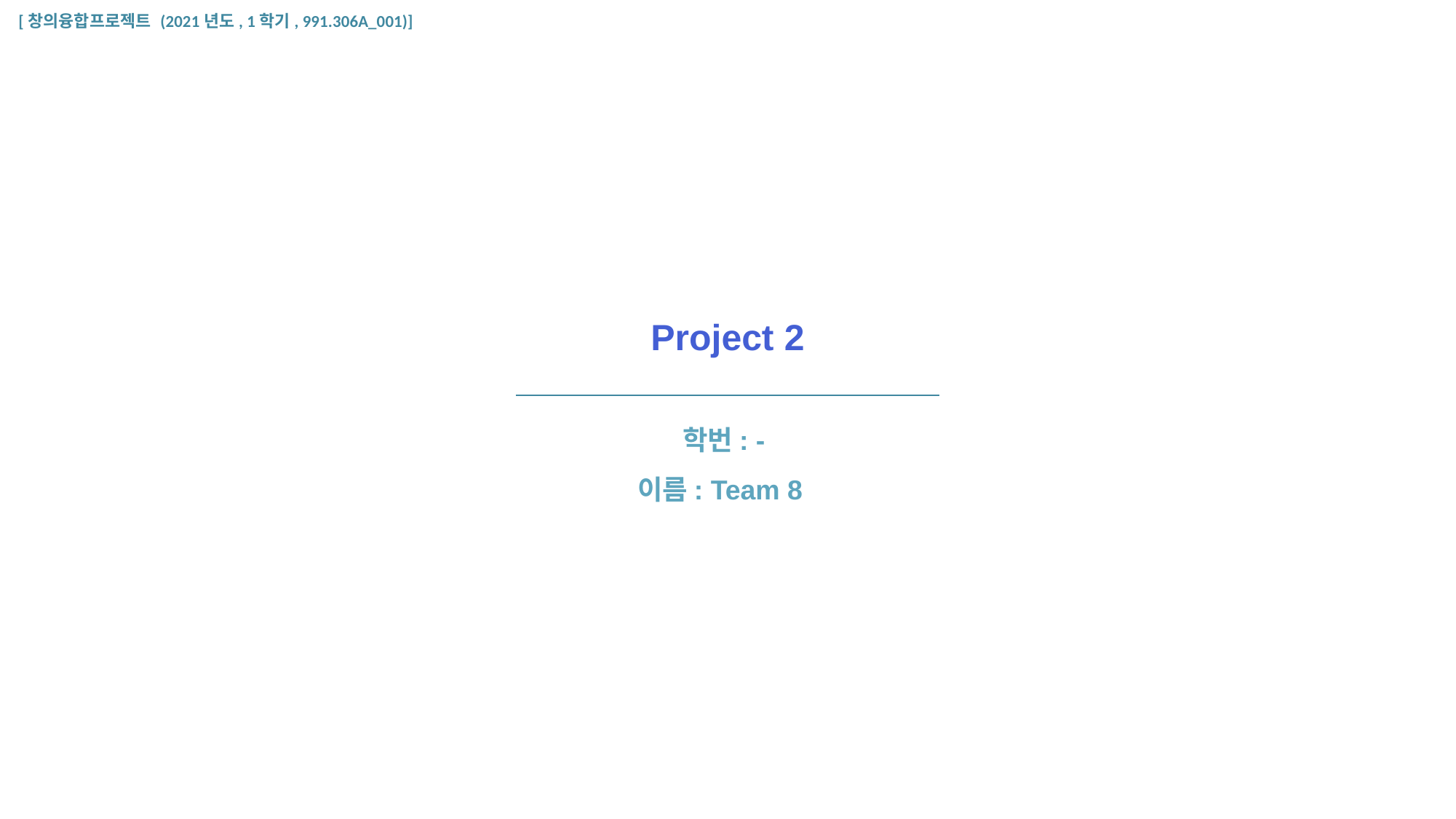

[창의융합프로젝트 (2021년도, 1학기, 991.306A_001)]
Project 2

학번: -
이름: Team 8